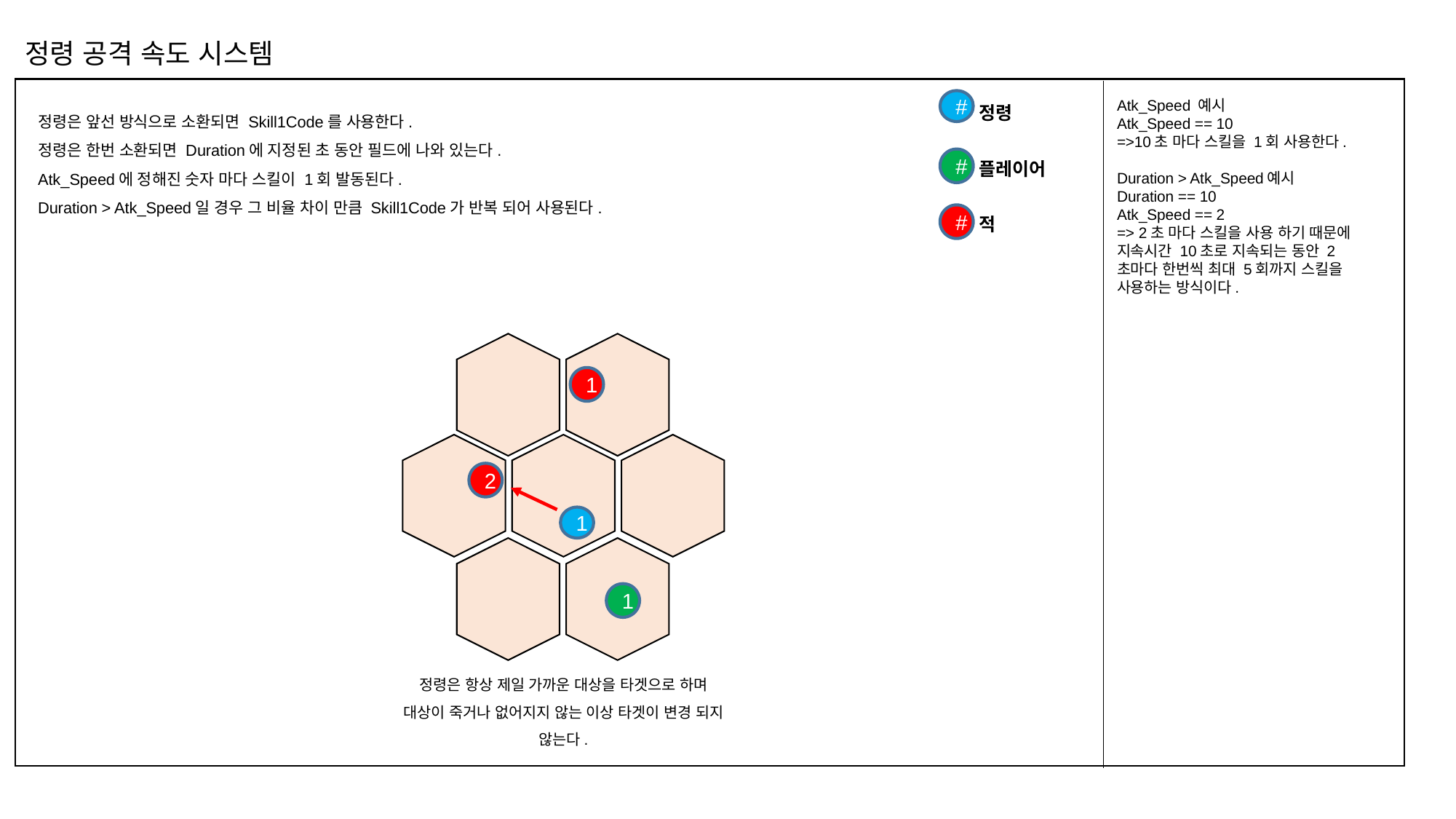

정령 공격 속도 시스템

정령
Atk_Speed 예시
Atk_Speed == 10
=>10초 마다 스킬을 1회 사용한다.

Duration > Atk_Speed예시
Duration == 10
Atk_Speed == 2
=> 2초 마다 스킬을 사용 하기 때문에
지속시간 10초로 지속되는 동안 2초마다 한번씩 최대 5회까지 스킬을 사용하는 방식이다.

#
정령은 앞선 방식으로 소환되면 Skill1Code를 사용한다.
정령은 한번 소환되면 Duration에 지정된 초 동안 필드에 나와 있는다.
Atk_Speed에 정해진 숫자 마다 스킬이 1회 발동된다.
Duration > Atk_Speed일 경우 그 비율 차이 만큼 Skill1Code가 반복 되어 사용된다.
플레이어
#
적
#

1

2
1

1
정령은 항상 제일 가까운 대상을 타겟으로 하며
대상이 죽거나 없어지지 않는 이상 타겟이 변경 되지 않는다.